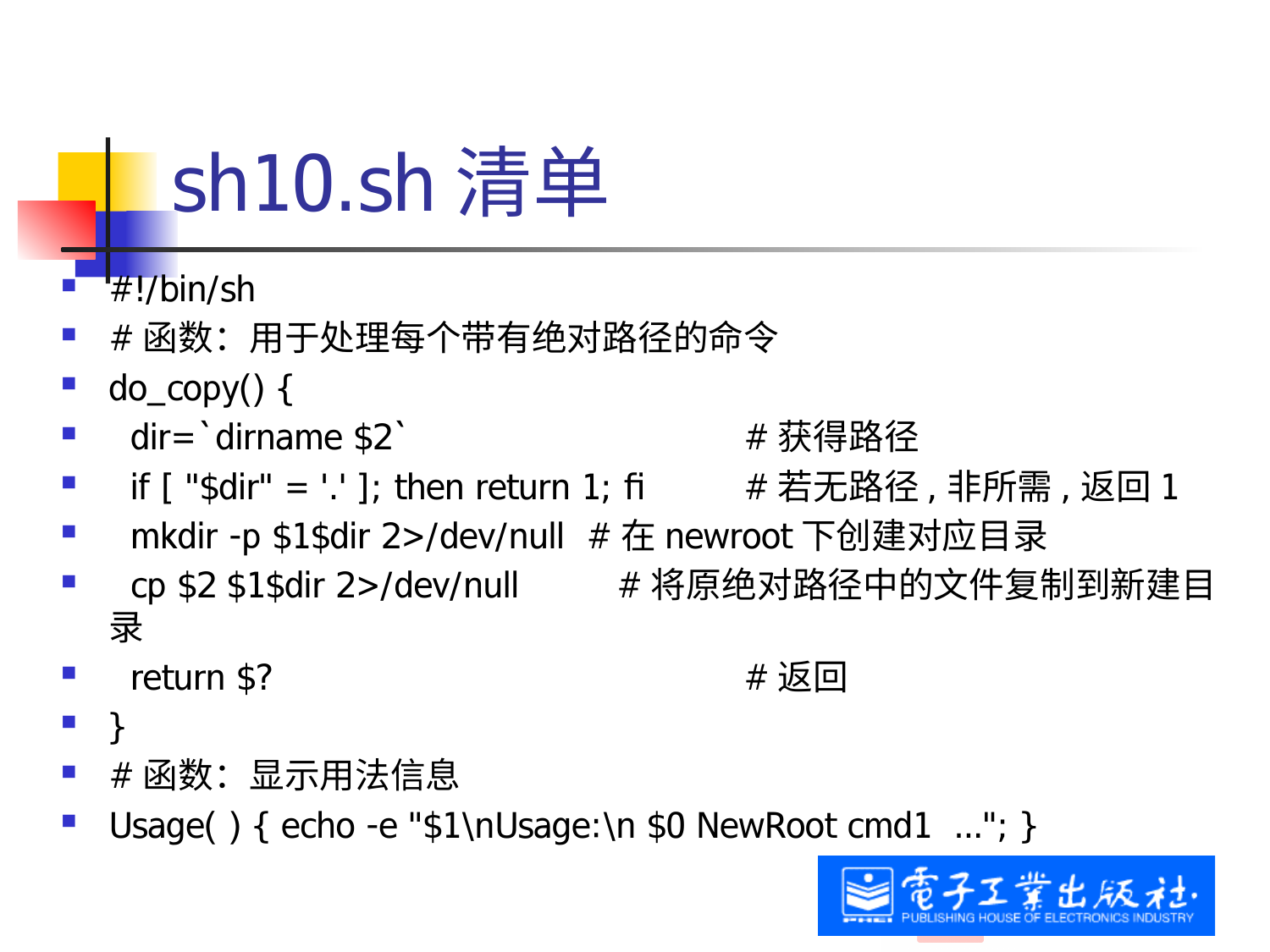

# sh10.sh清单
#!/bin/sh
#函数：用于处理每个带有绝对路径的命令
do_copy() {
  dir=`dirname $2` 			#获得路径
  if [ "$dir" = '.' ]; then return 1; fi 	#若无路径,非所需,返回1
  mkdir -p $1$dir 2>/dev/null  #在newroot下创建对应目录
  cp $2 $1$dir 2>/dev/null 	#将原绝对路径中的文件复制到新建目录
  return $? 				#返回
}
#函数：显示用法信息
Usage( ) { echo -e "$1\nUsage:\n $0 NewRoot cmd1  …"; }